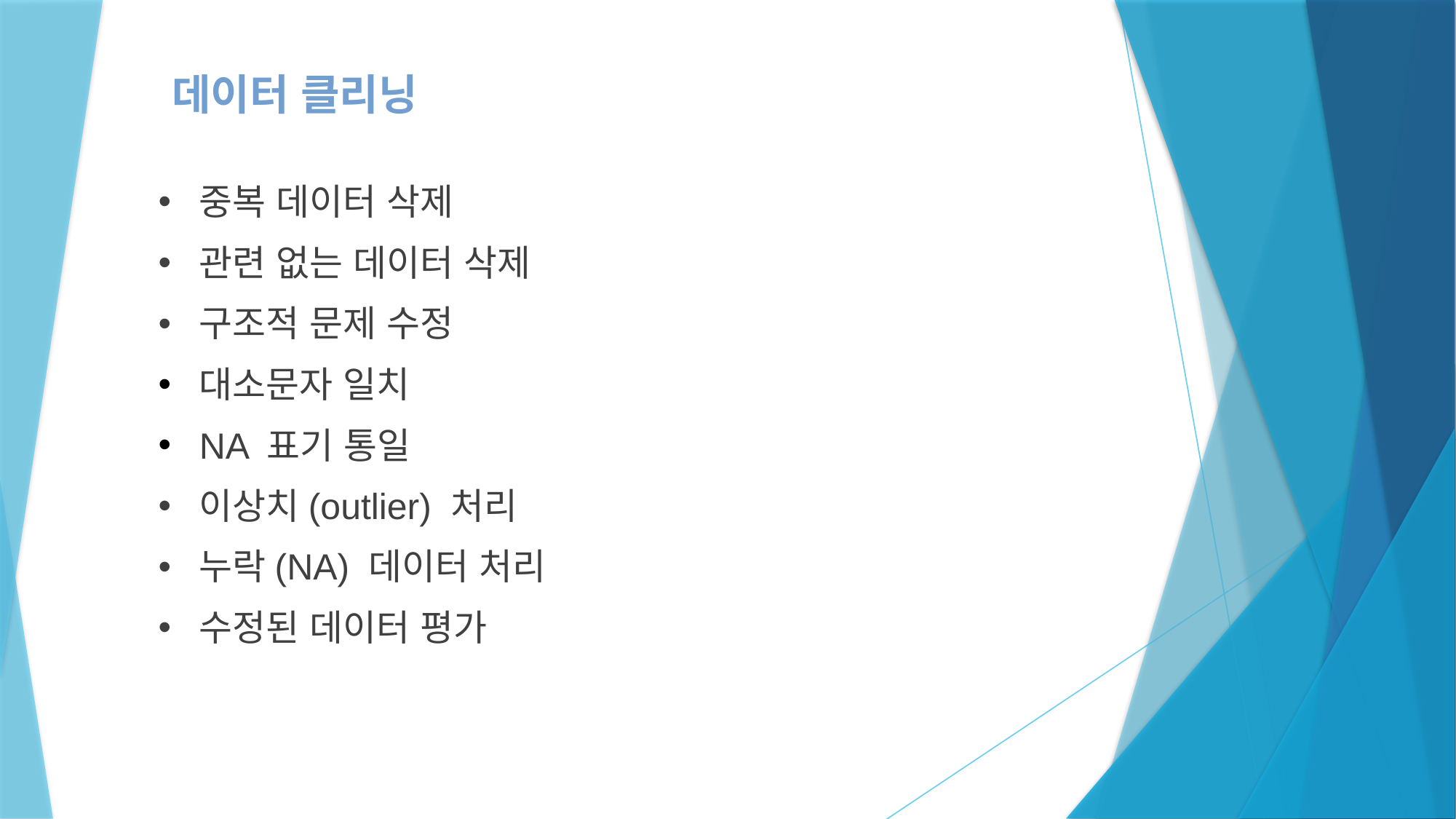

데이터 클리닝
중복 데이터 삭제
관련 없는 데이터 삭제
구조적 문제 수정
대소문자 일치
NA 표기 통일
이상치(outlier) 처리
누락(NA) 데이터 처리
수정된 데이터 평가